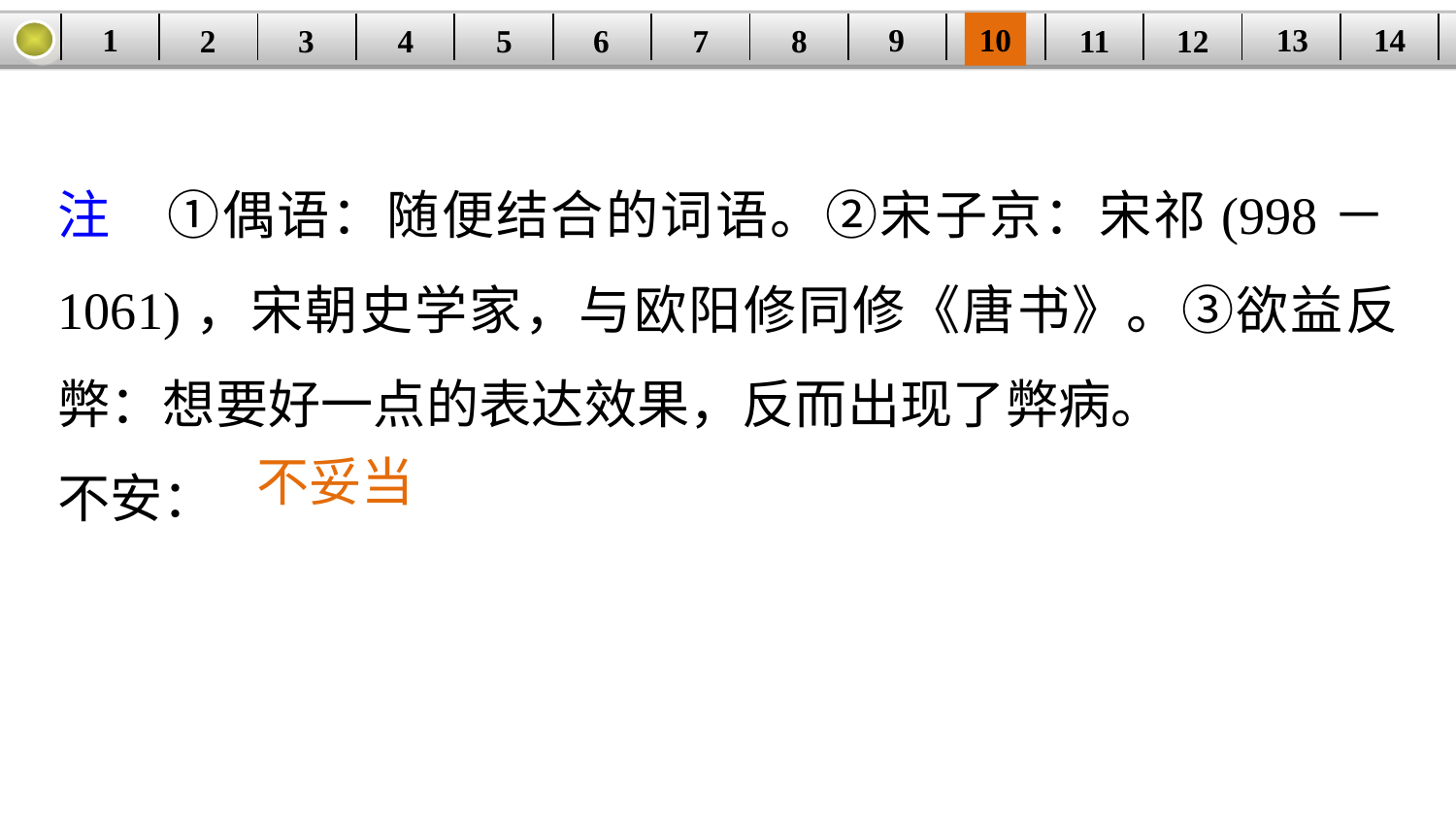

14
9
10
1
13
3
4
5
6
8
11
2
12
|  |  |  |  |  |  |  |  |  |  |  |  |  |  |
| --- | --- | --- | --- | --- | --- | --- | --- | --- | --- | --- | --- | --- | --- |
7

注　①偶语：随便结合的词语。②宋子京：宋祁(998－1061)，宋朝史学家，与欧阳修同修《唐书》。③欲益反弊：想要好一点的表达效果，反而出现了弊病。
不安：
不妥当